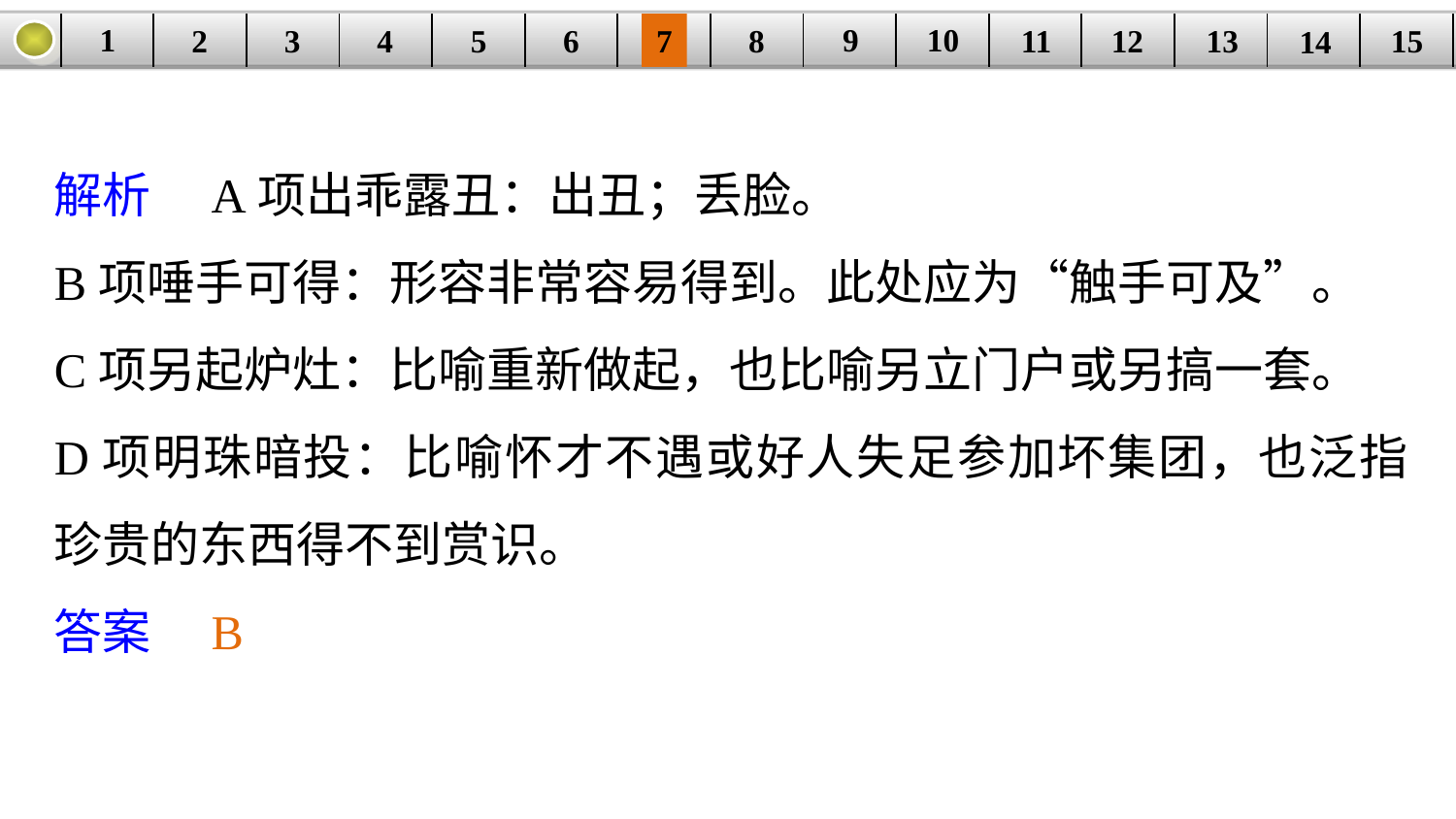

9
10
1
3
4
5
6
8
11
2
12
15
|  |  |  |  |  |  |  |  |  |  |  |  |  |  |  |
| --- | --- | --- | --- | --- | --- | --- | --- | --- | --- | --- | --- | --- | --- | --- |
7
13
14

解析　A项出乖露丑：出丑；丢脸。
B项唾手可得：形容非常容易得到。此处应为“触手可及”。
C项另起炉灶：比喻重新做起，也比喻另立门户或另搞一套。
D项明珠暗投：比喻怀才不遇或好人失足参加坏集团，也泛指珍贵的东西得不到赏识。
答案　B